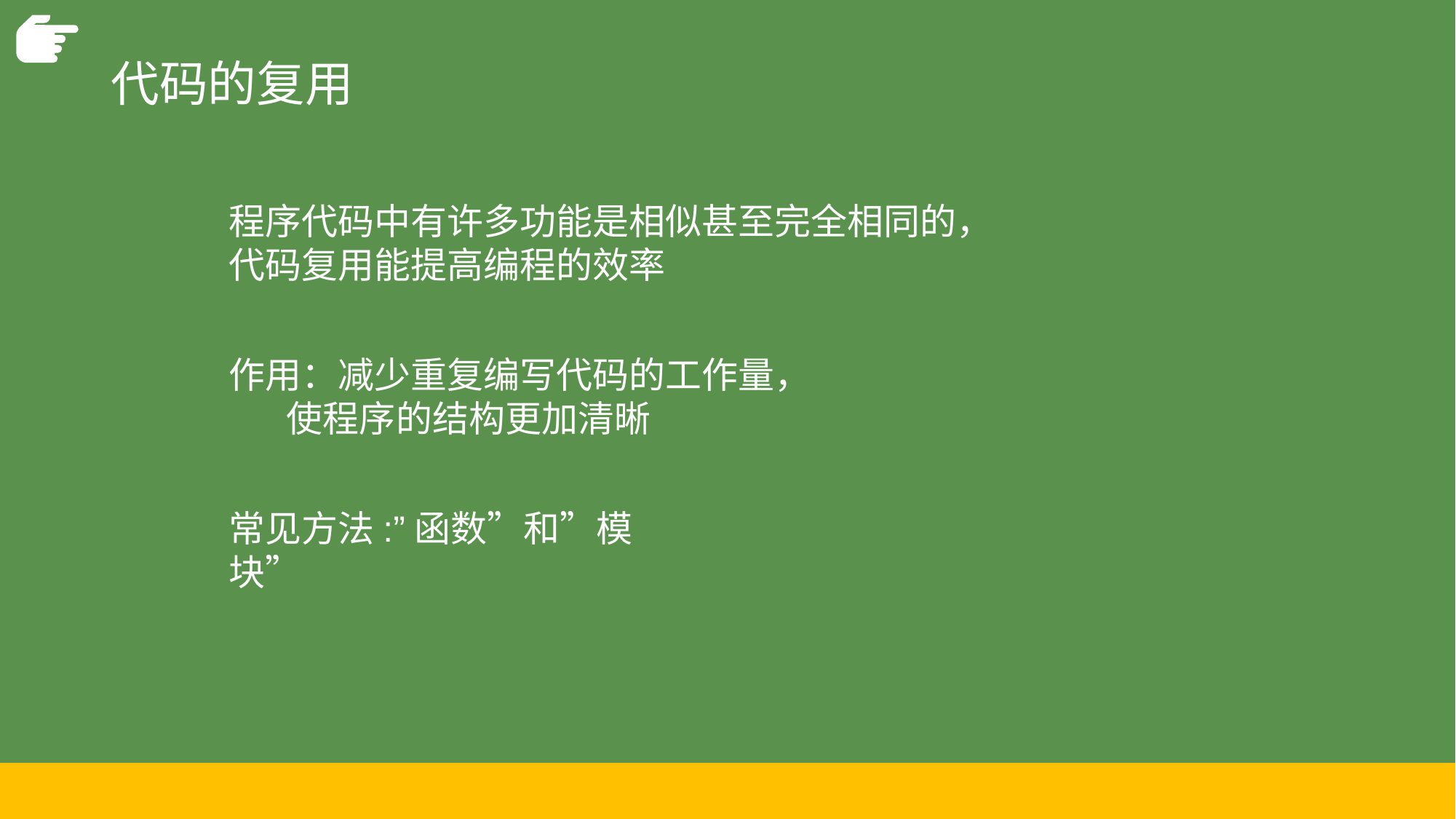

# 代码的复用
程序代码中有许多功能是相似甚至完全相同的，
代码复用能提高编程的效率
作用：减少重复编写代码的工作量，
      使程序的结构更加清晰
常见方法:”函数”和”模块”